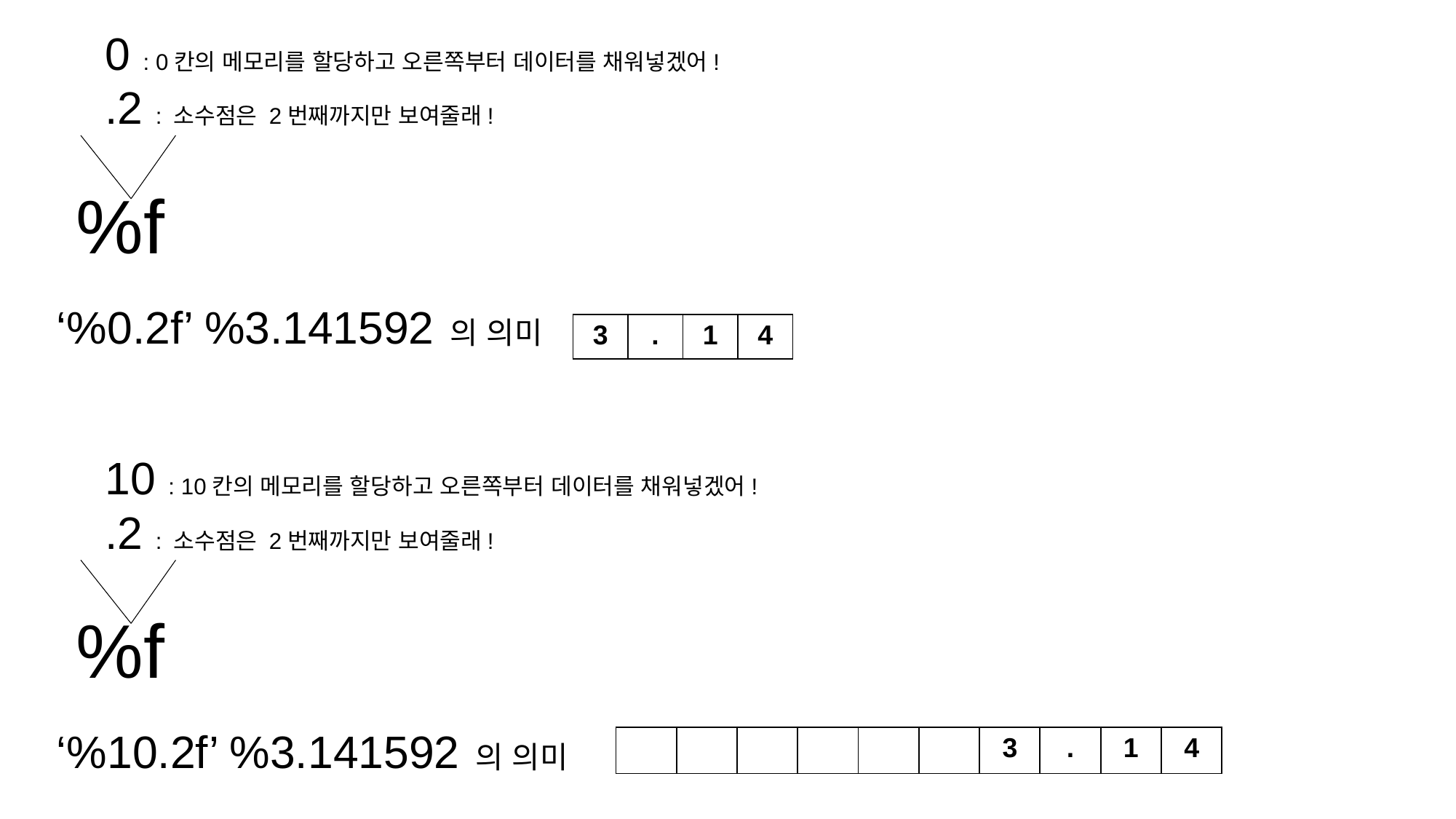

0 : 0칸의 메모리를 할당하고 오른쪽부터 데이터를 채워넣겠어!
.2 : 소수점은 2번째까지만 보여줄래!
%f
‘%0.2f’ %3.141592 의 의미
| 3 | . | 1 | 4 |
| --- | --- | --- | --- |
10 : 10칸의 메모리를 할당하고 오른쪽부터 데이터를 채워넣겠어!
.2 : 소수점은 2번째까지만 보여줄래!
%f
‘%10.2f’ %3.141592 의 의미
|  |  |  |  |  |  | 3 | . | 1 | 4 |
| --- | --- | --- | --- | --- | --- | --- | --- | --- | --- |